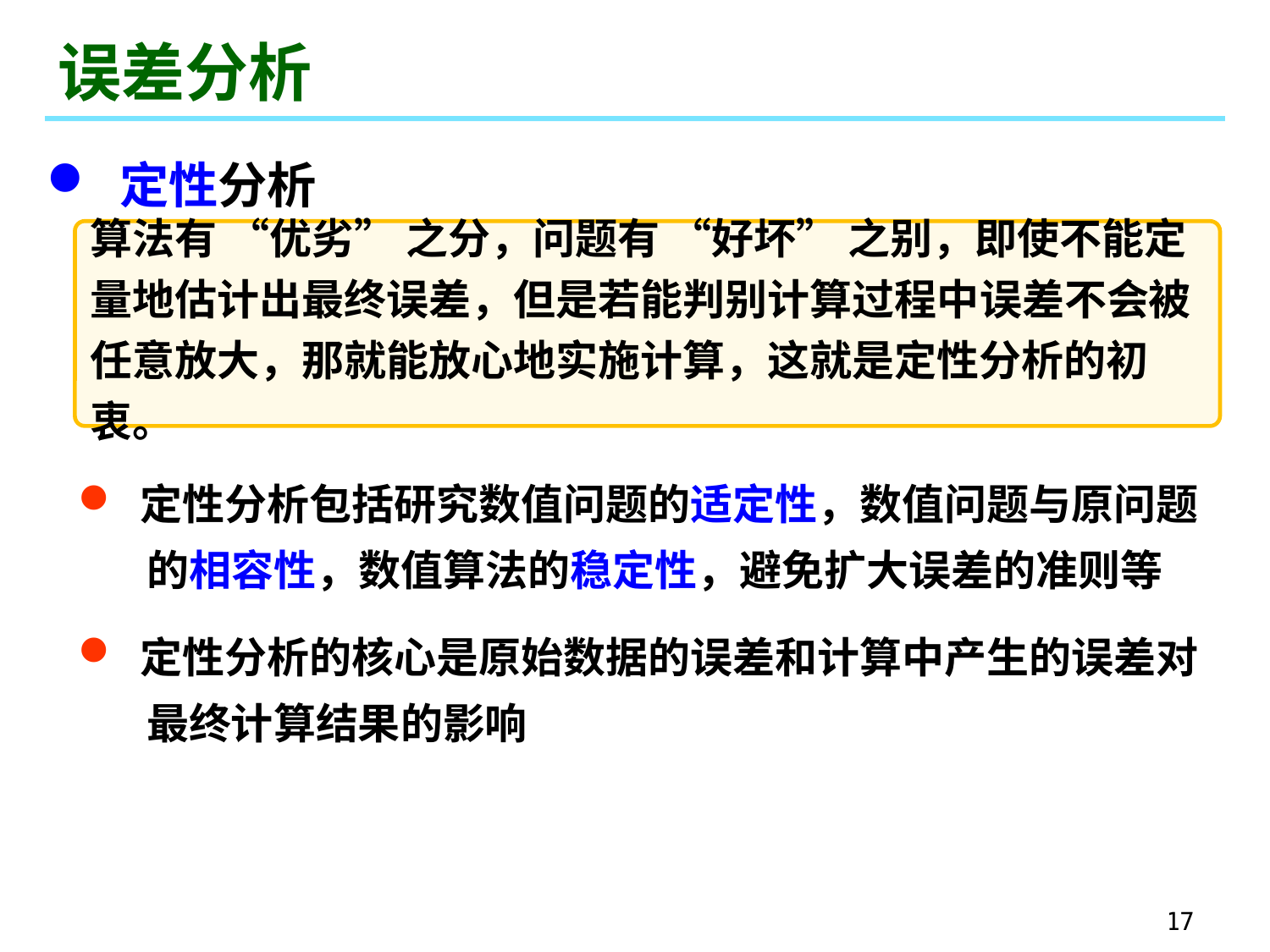

# 误差分析
 定性分析
算法有 “优劣” 之分，问题有 “好坏” 之别，即使不能定量地估计出最终误差，但是若能判别计算过程中误差不会被任意放大，那就能放心地实施计算，这就是定性分析的初衷。
 定性分析包括研究数值问题的适定性，数值问题与原问题
    的相容性，数值算法的稳定性，避免扩大误差的准则等
 定性分析的核心是原始数据的误差和计算中产生的误差对
    最终计算结果的影响
17